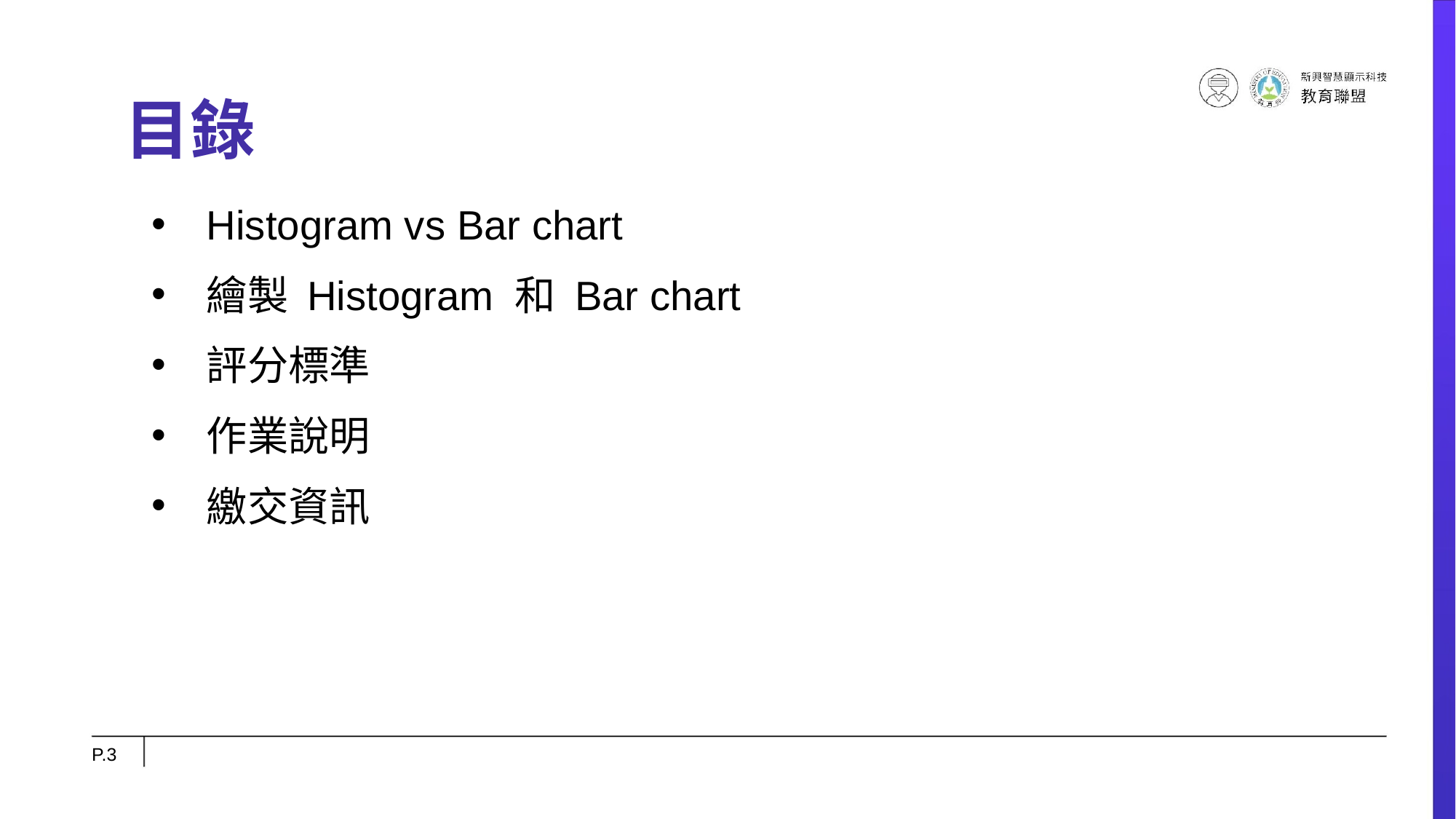

# 目錄
Histogram vs Bar chart
繪製 Histogram 和 Bar chart
評分標準
作業說明
繳交資訊
P.3